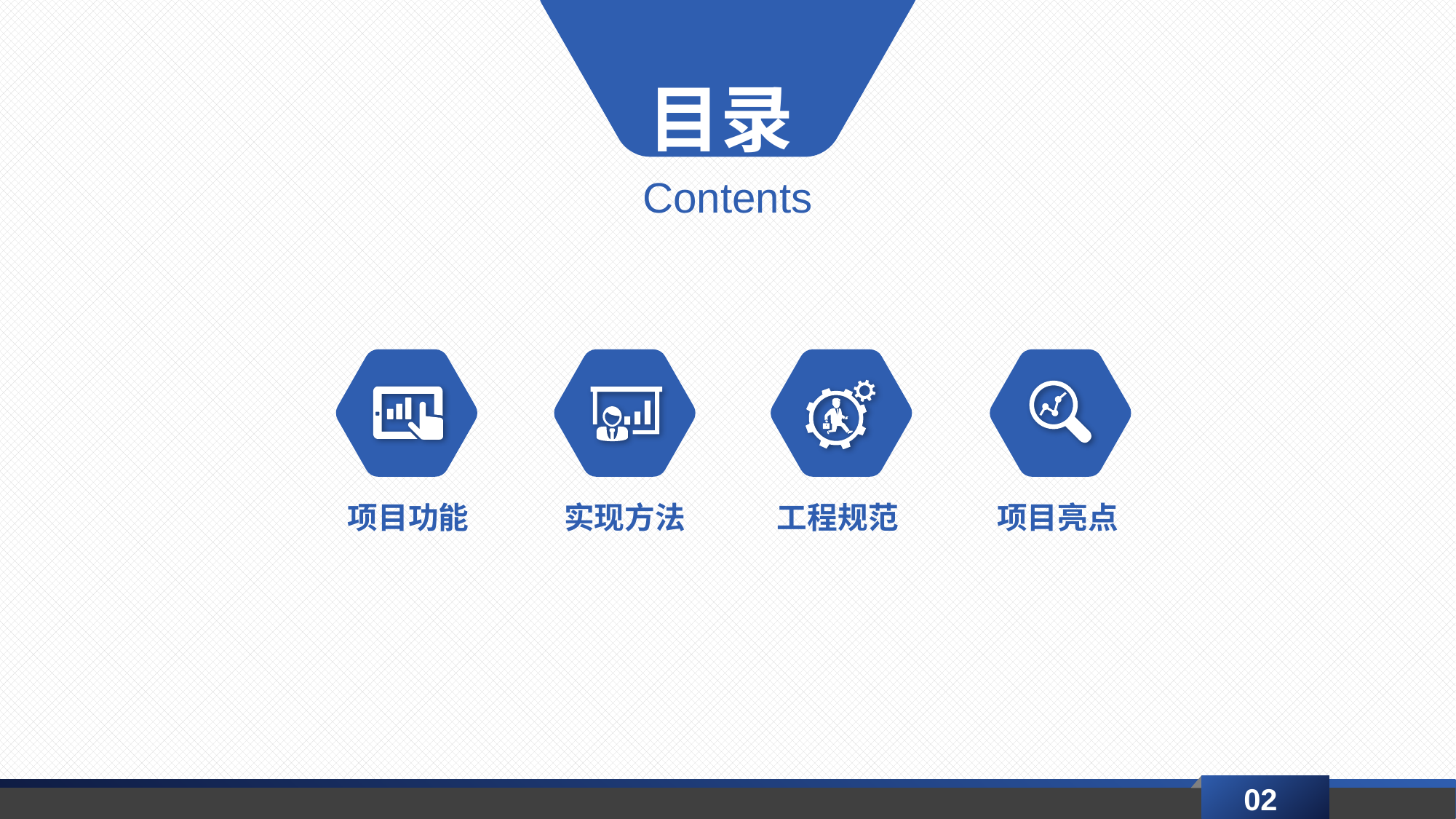

目录
Contents

项目功能

实现方法
工程规范
项目亮点

02

延时符